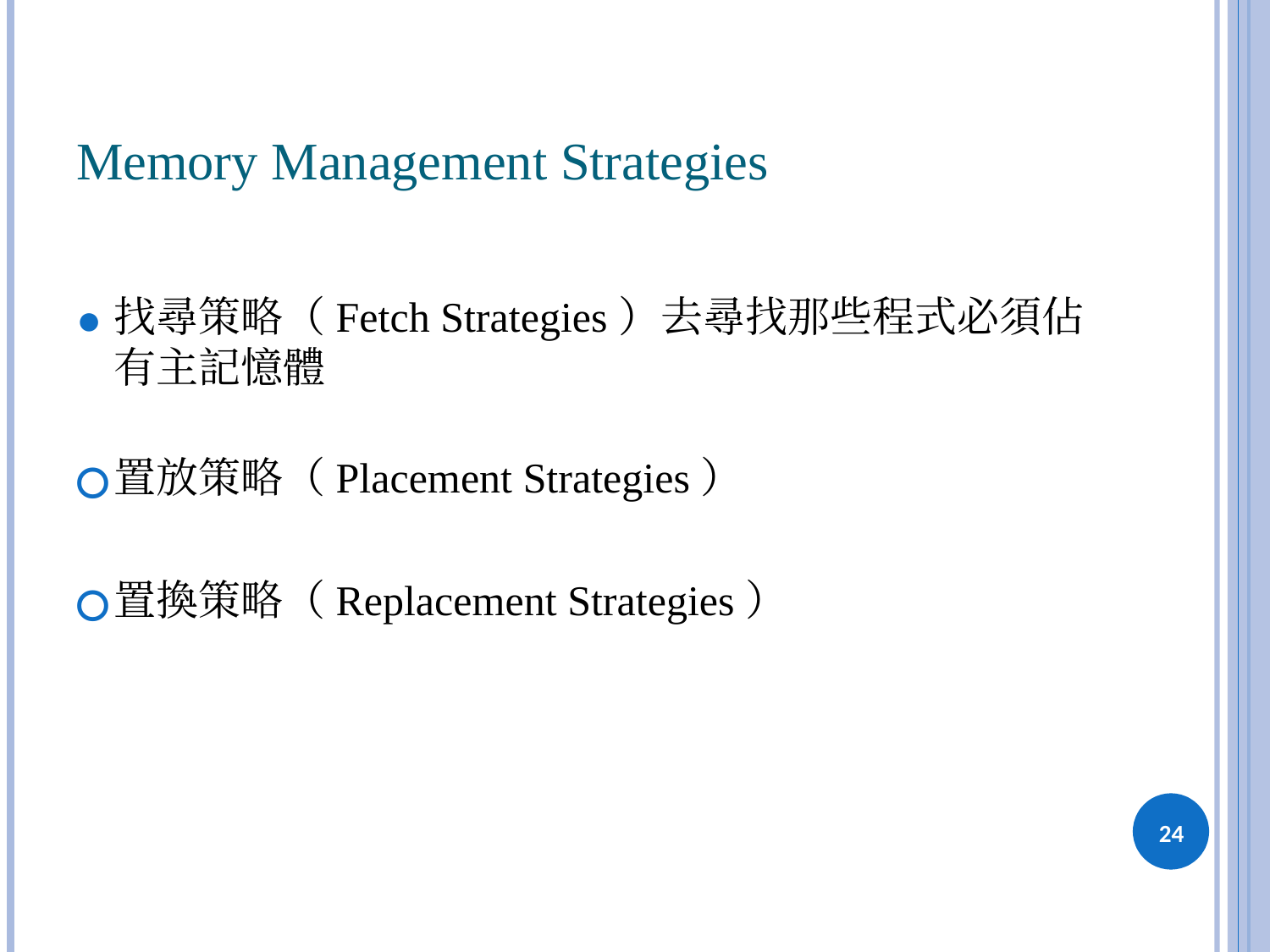

# Memory Management Strategies

找尋策略（Fetch Strategies）去尋找那些程式必須佔有主記憶體

置放策略（Placement Strategies）

置換策略（Replacement Strategies）

24